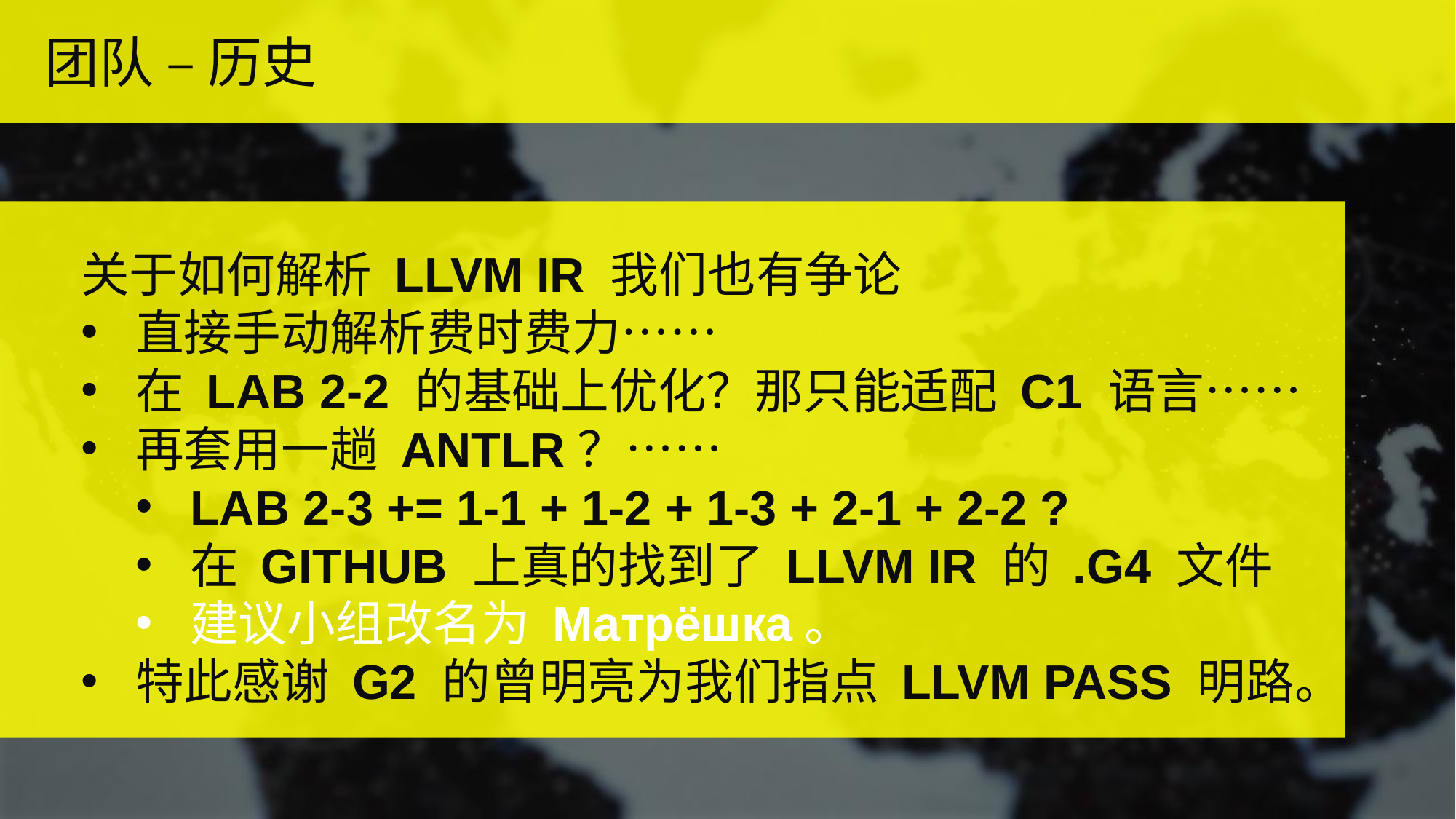

团队 – 历史

关于如何解析 LLVM IR 我们也有争论
直接手动解析费时费力……
在 LAB 2-2 的基础上优化？那只能适配 C1 语言……
再套用一趟 ANTLR？……
LAB 2-3 += 1-1 + 1-2 + 1-3 + 2-1 + 2-2 ?
在 GITHUB 上真的找到了 LLVM IR 的 .G4 文件
建议小组改名为 Матрёшка。
特此感谢 G2 的曾明亮为我们指点 LLVM PASS 明路。